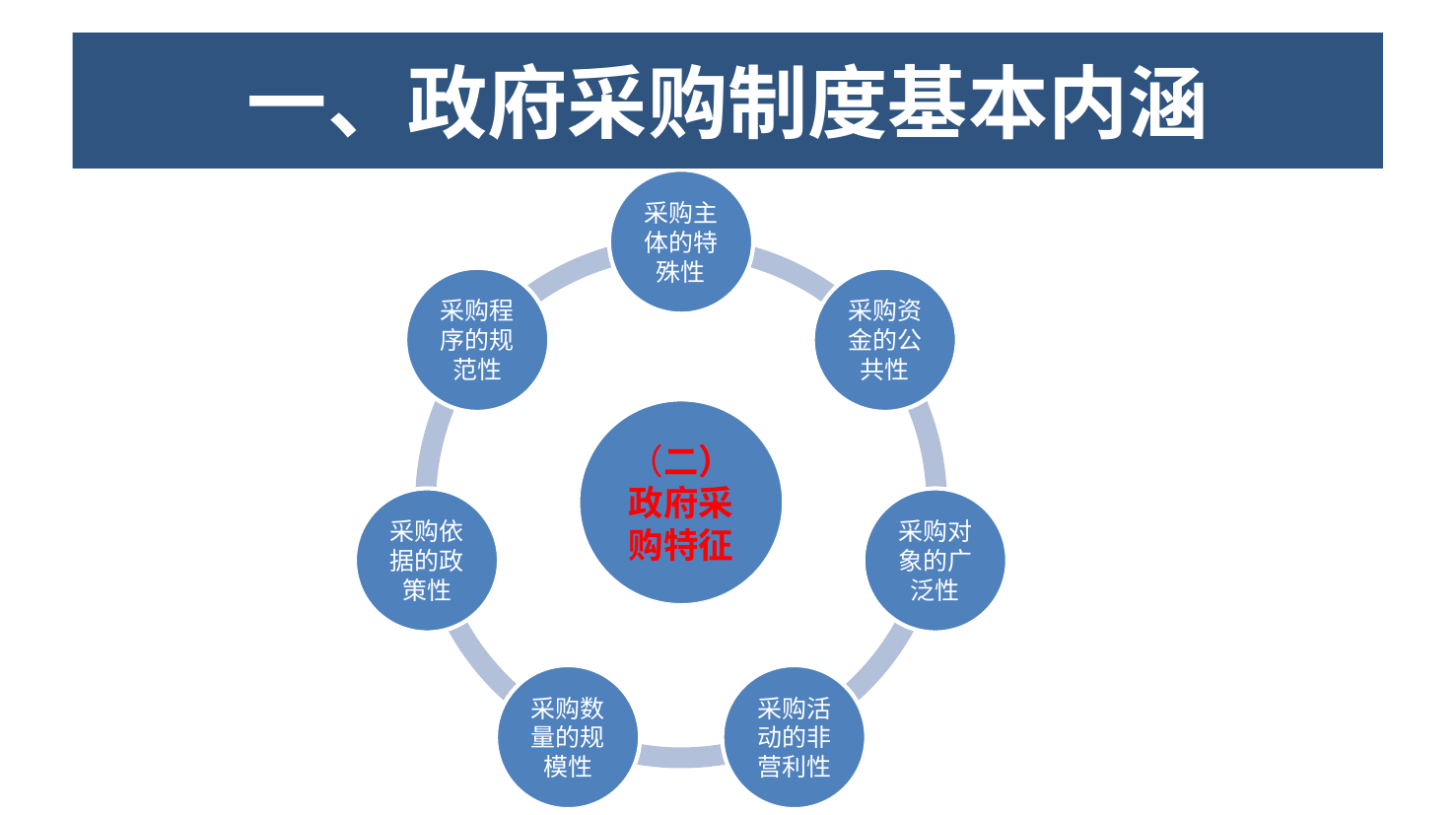

三、国库现金管理
# 一、政府采购制度基本内涵
（二）政府采购特征
采购主体的特殊性
采购资金的公共性
采购对象的广泛性
采购活动的非营利性
采购数量的规模性
采购依据的政策性
采购程序的规范性